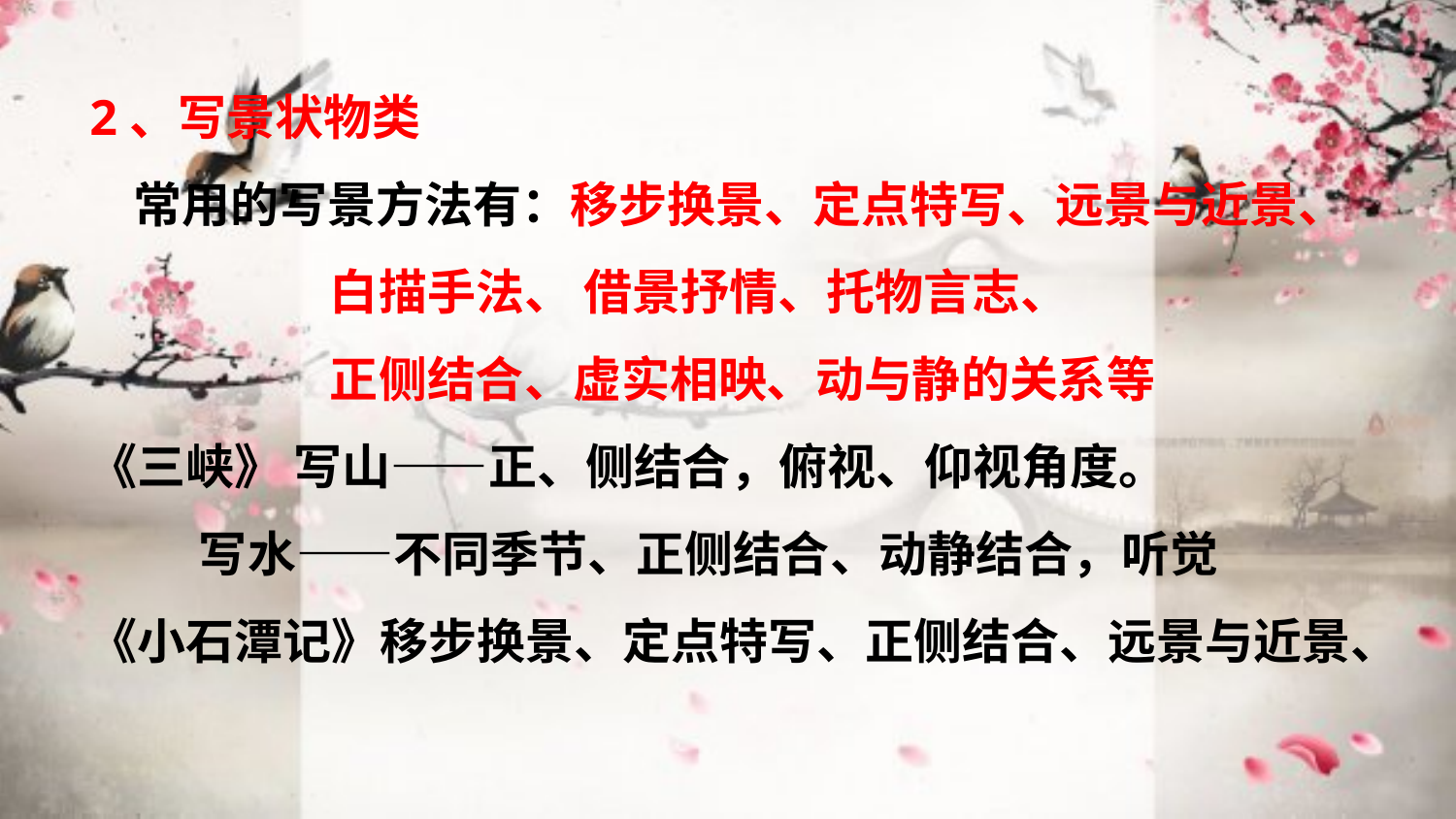

2、写景状物类
   常用的写景方法有：移步换景、定点特写、远景与近景、
                     白描手法、 借景抒情、托物言志、
                     正侧结合、虚实相映、动与静的关系等
《三峡》 写山——正、侧结合，俯视、仰视角度。
         写水——不同季节、正侧结合、动静结合，听觉
《小石潭记》移步换景、定点特写、正侧结合、远景与近景、